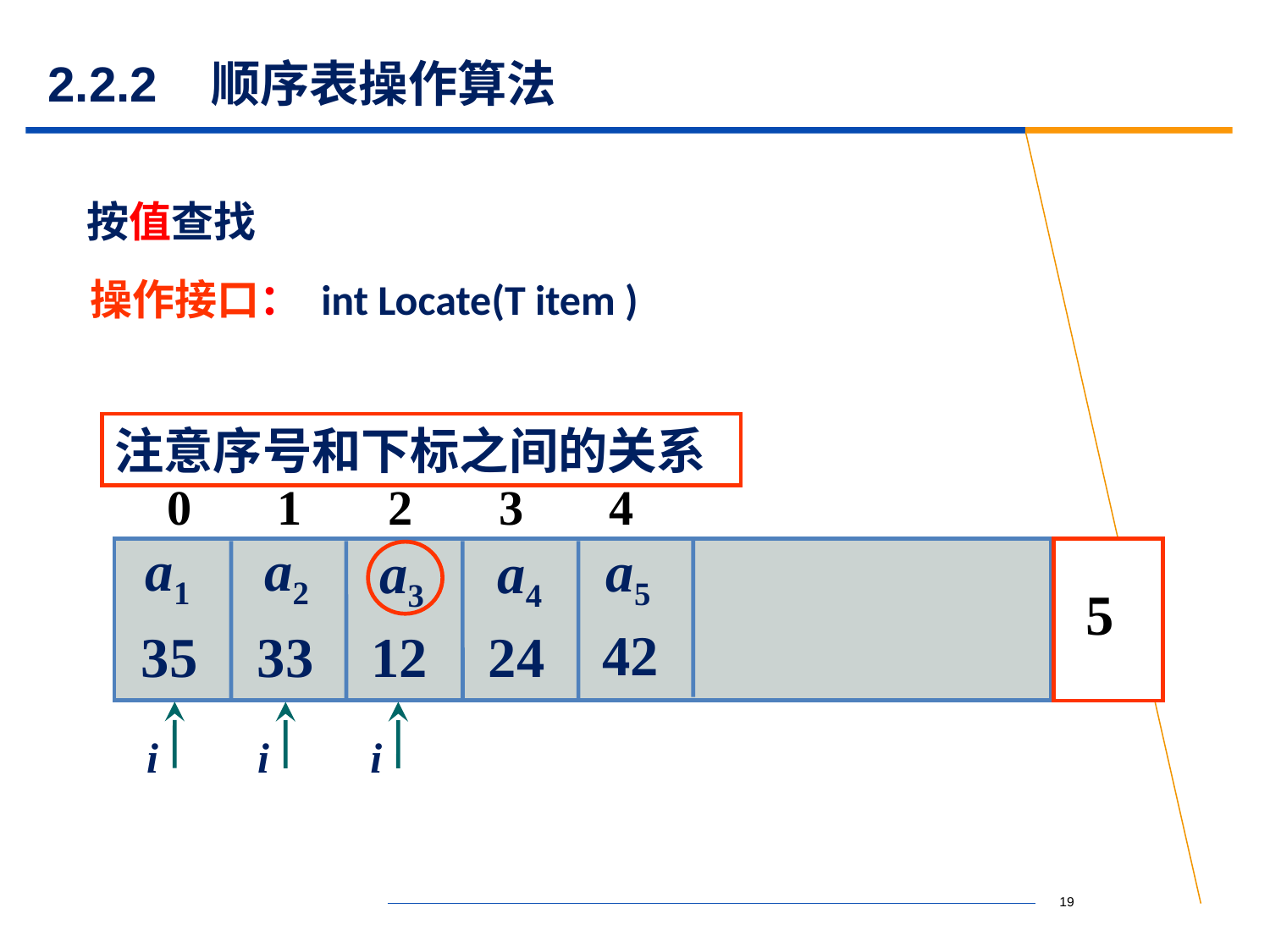

# 2.2.2   顺序表操作算法
按值查找
操作接口： int Locate(T item )
注意序号和下标之间的关系

0       1       2       3       4
a1
a2
a5
a3
a4

 5

42
35
12
33
24

i

i

i